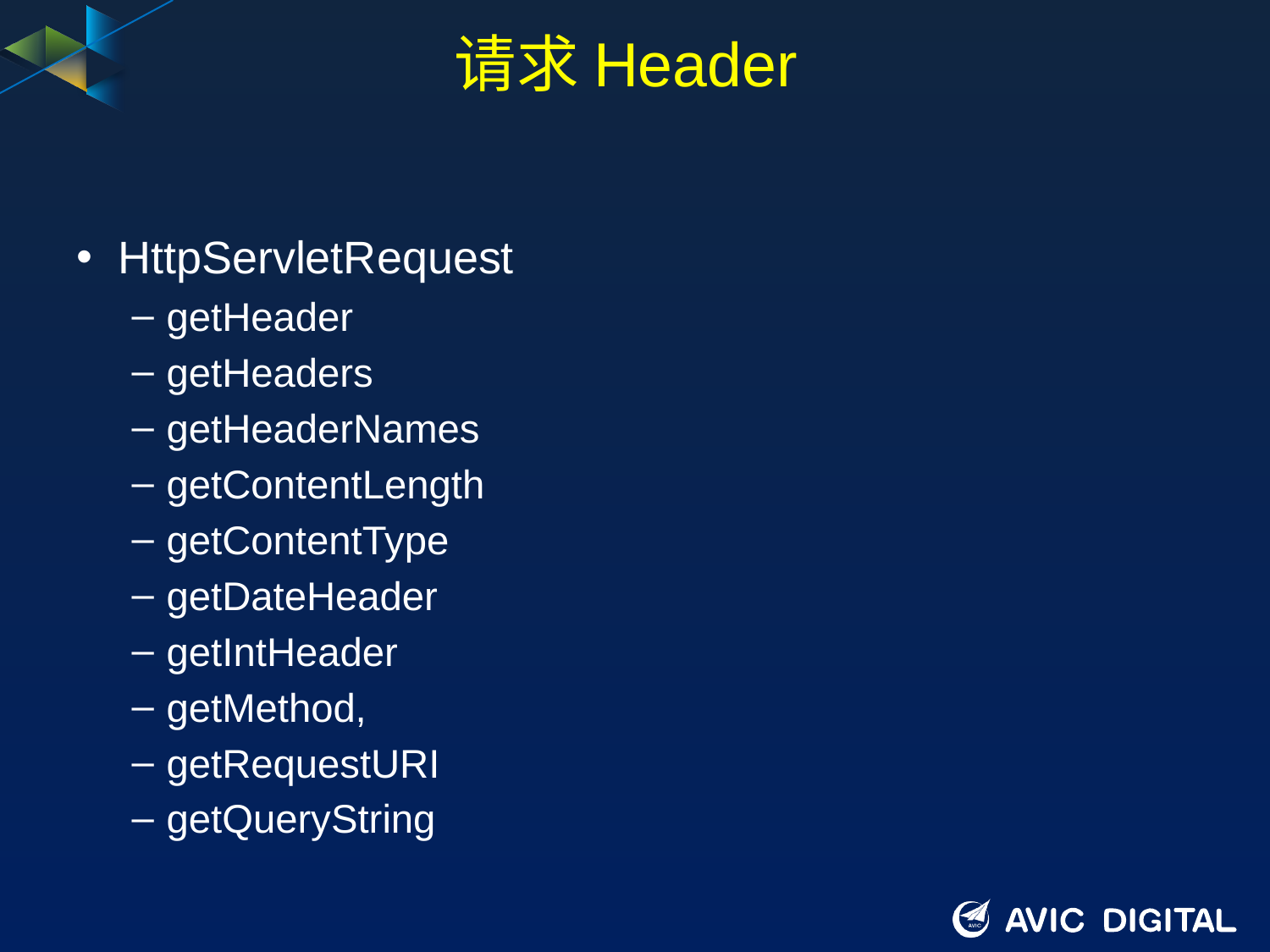

# 请求Header
HttpServletRequest
getHeader
getHeaders
getHeaderNames
getContentLength
getContentType
getDateHeader
getIntHeader
getMethod,
getRequestURI
getQueryString